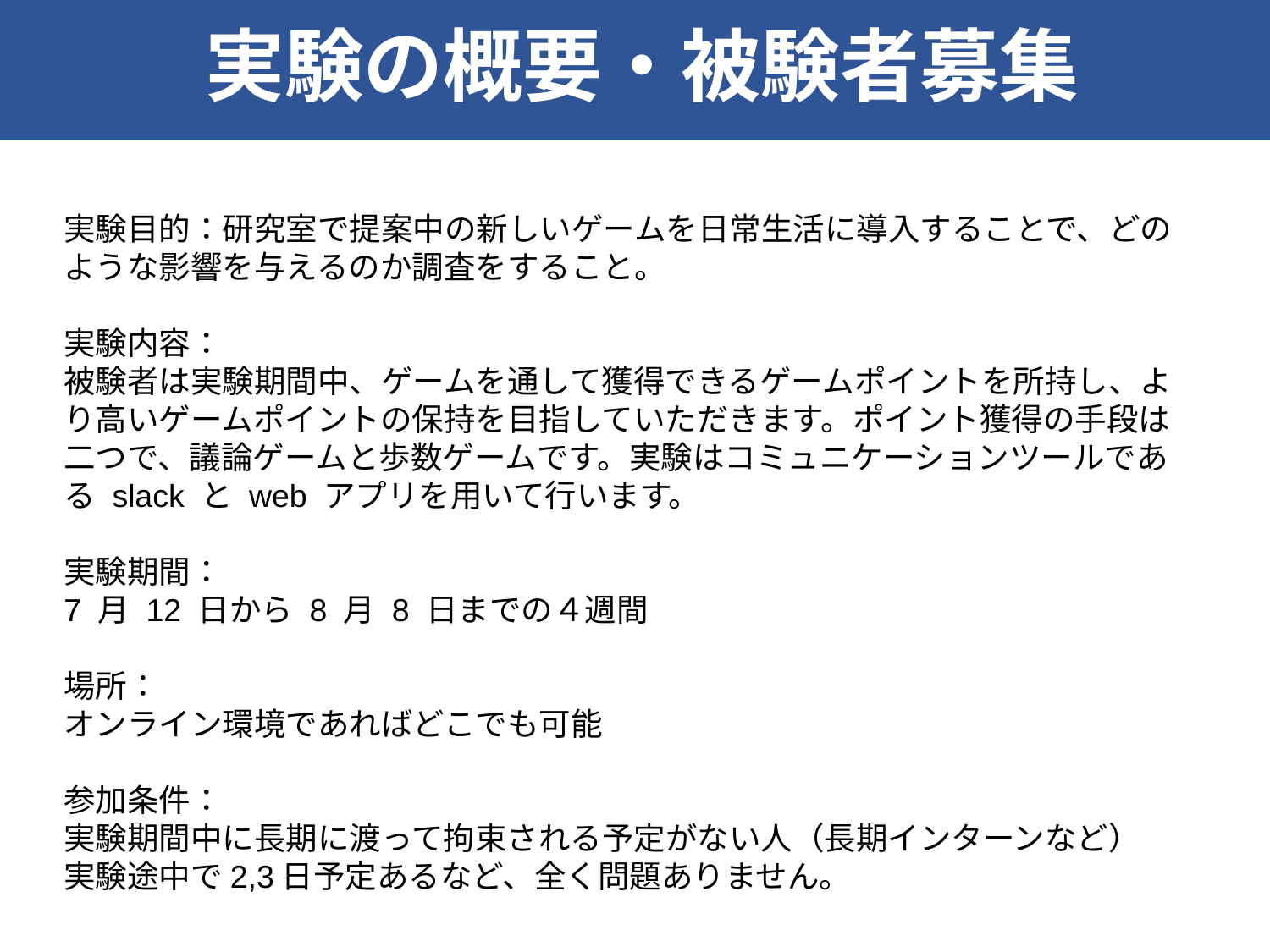

実験の概要・被験者募集
DERC
実験目的：研究室で提案中の新しいゲームを日常生活に導入することで、どのような影響を与えるのか調査をすること。

実験内容：
被験者は実験期間中、ゲームを通して獲得できるゲームポイントを所持し、より高いゲームポイントの保持を目指していただきます。ポイント獲得の手段は二つで、議論ゲームと歩数ゲームです。実験はコミュニケーションツールである slack と web アプリを用いて行います。

実験期間：
7 月 12 日から 8 月 8 日までの４週間

場所：
オンライン環境であればどこでも可能

参加条件：
実験期間中に長期に渡って拘束される予定がない人（長期インターンなど）
実験途中で2,3日予定あるなど、全く問題ありません。